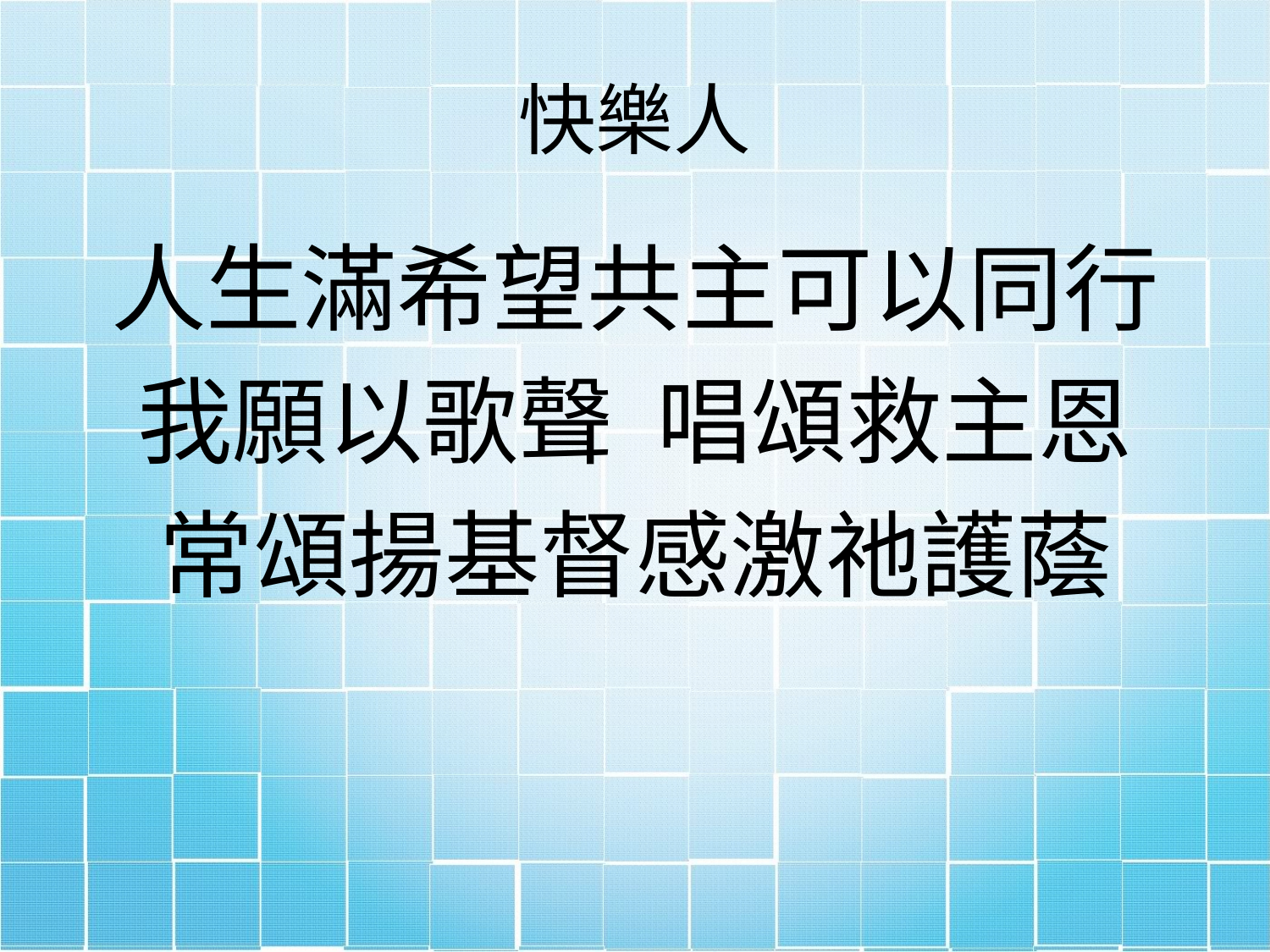

# 快樂人
人生滿希望共主可以同行
我願以歌聲  唱頌救主恩
常頌揚基督感激祂護蔭